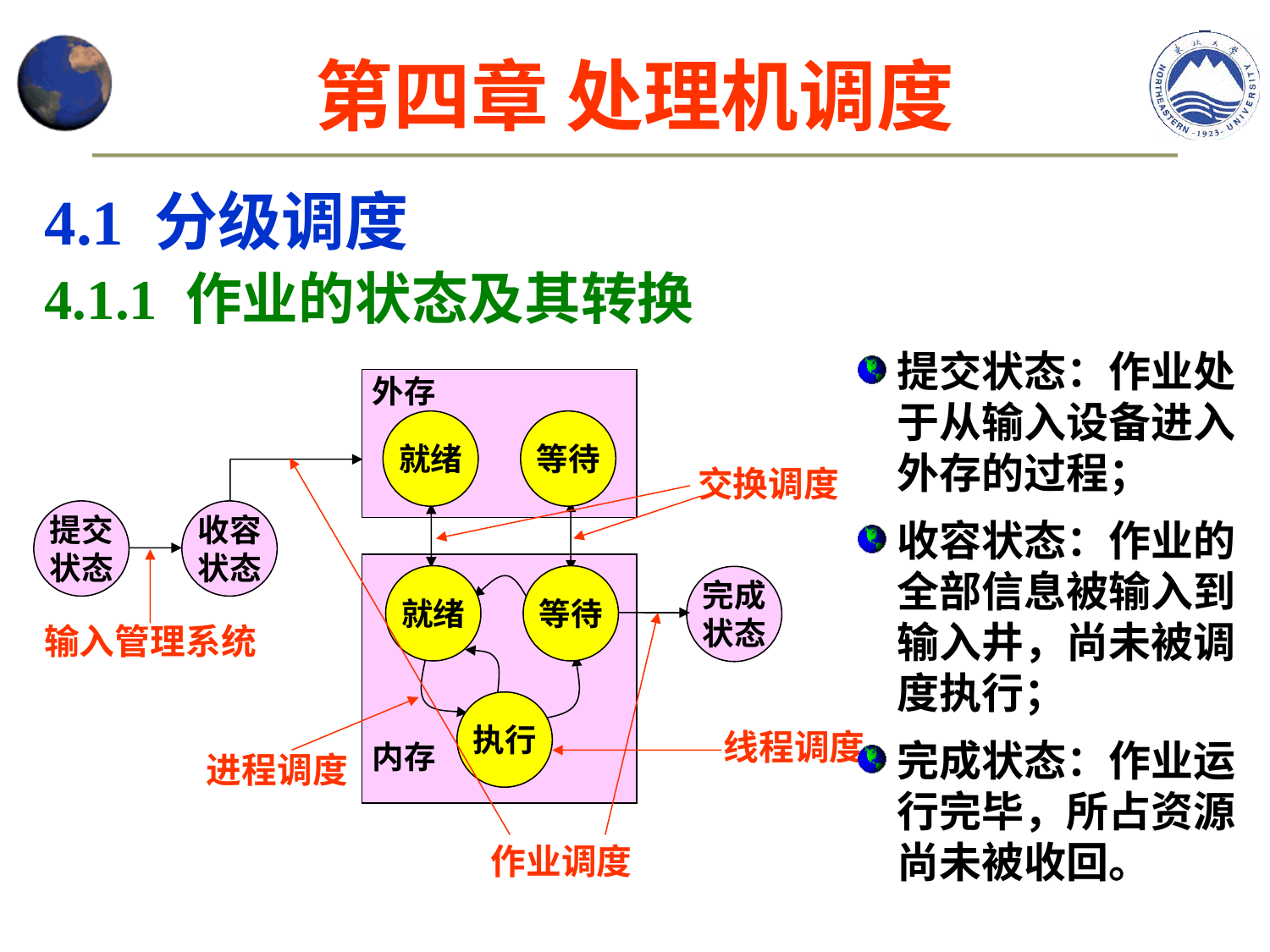

# 第四章 处理机调度
4.1 分级调度
4.1.1 作业的状态及其转换
提交状态：作业处于从输入设备进入外存的过程；
外存

提交
状态
收容
状态

完成
状态

内存
就绪
等待
交换调度

作业调度
收容状态：作业的全部信息被输入到输入井，尚未被调度执行；

输入管理系统
就绪
等待

执行

进程调度
线程调度

完成状态：作业运行完毕，所占资源尚未被收回。